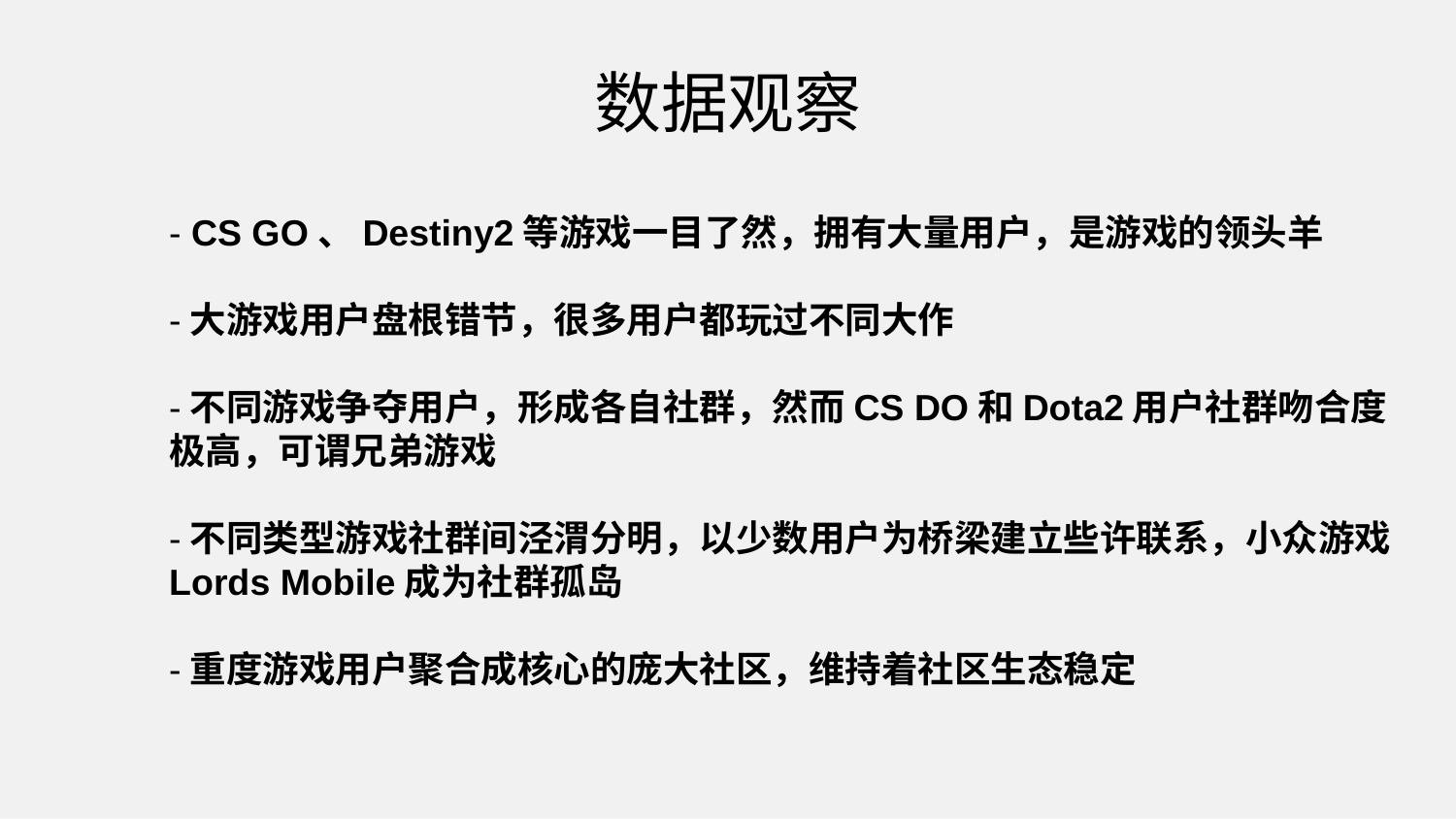

# 数据观察
- CS GO、Destiny2等游戏一目了然，拥有大量用户，是游戏的领头羊

-大游戏用户盘根错节，很多用户都玩过不同大作

-不同游戏争夺用户，形成各自社群，然而CS DO和Dota2用户社群吻合度极高，可谓兄弟游戏

-不同类型游戏社群间泾渭分明，以少数用户为桥梁建立些许联系，小众游戏Lords Mobile成为社群孤岛

-重度游戏用户聚合成核心的庞大社区，维持着社区生态稳定